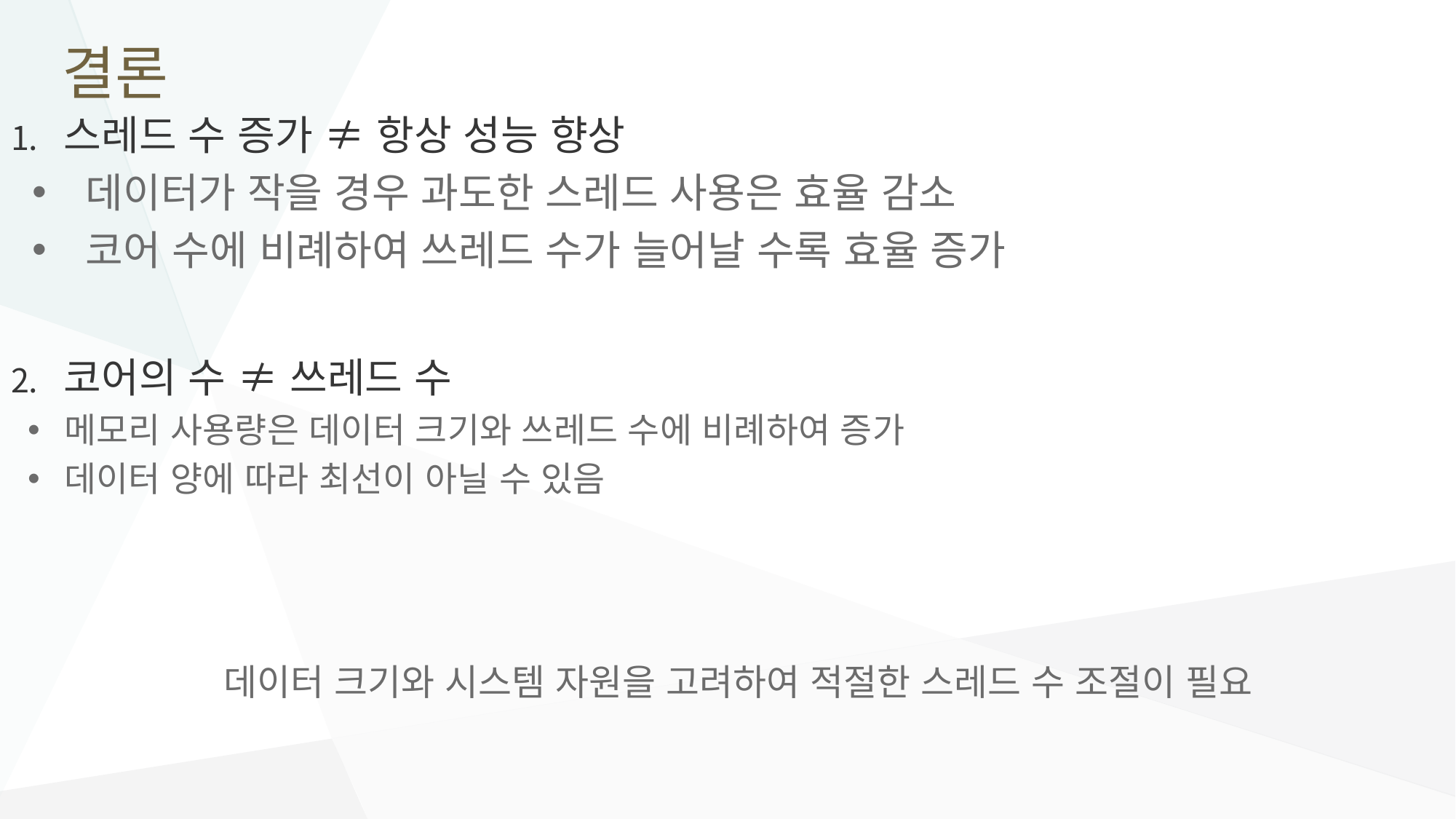

# 결론
스레드 수 증가 ≠ 항상 성능 향상
데이터가 작을 경우 과도한 스레드 사용은 효율 감소
코어 수에 비례하여 쓰레드 수가 늘어날 수록 효율 증가

코어의 수 ≠ 쓰레드 수
메모리 사용량은 데이터 크기와 쓰레드 수에 비례하여 증가
데이터 양에 따라 최선이 아닐 수 있음

데이터 크기와 시스템 자원을 고려하여 적절한 스레드 수 조절이 필요